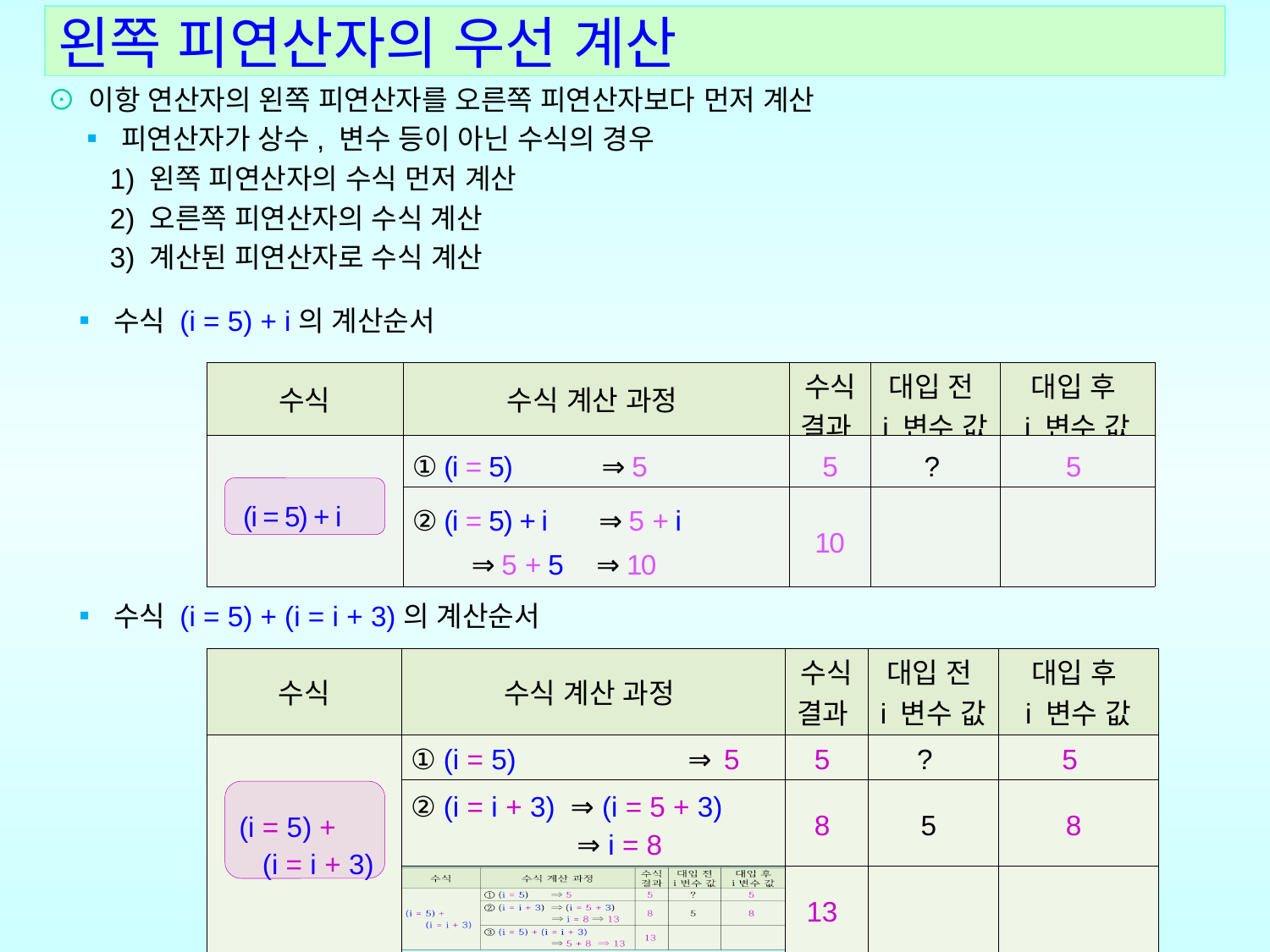

왼쪽 피연산자의 우선 계산
⊙ 이항 연산자의 왼쪽 피연산자를 오른쪽 피연산자보다 먼저 계산
    ▪ 피연산자가 상수, 변수 등이 아닌 수식의 경우
        1) 왼쪽 피연산자의 수식 먼저 계산
        2) 오른쪽 피연산자의 수식 계산
        3) 계산된 피연산자로 수식 계산

   ▪ 수식 (i = 5) + i의 계산순서

   ▪ 수식 (i = 5) + (i = i + 3)의 계산순서

| 수식 | 수식 계산 과정 | 수식 결과 | 대입 전 i 변수 값 | 대입 후 i 변수 값 |
| --- | --- | --- | --- | --- |
| (i = 5) + i | ① (i = 5) ⇒ 5 | 5 | ? | 5 |
|  | ② (i = 5) + i ⇒ 5 + i ⇒ 5 + 5 ⇒ 10 | 10 |  |  |

| 수식 | 수식 계산 과정 | 수식 결과 | 대입 전 i 변수 값 | 대입 후 i 변수 값 |
| --- | --- | --- | --- | --- |
| (i = 5) + (i = i + 3) | ① (i = 5) ⇒ 5 | 5 | ? | 5 |
|  | ② (i = i + 3) ⇒ (i = 5 + 3) ⇒ i = 8 | 8 | 5 | 8 |
|  |  | 13 |  |  |